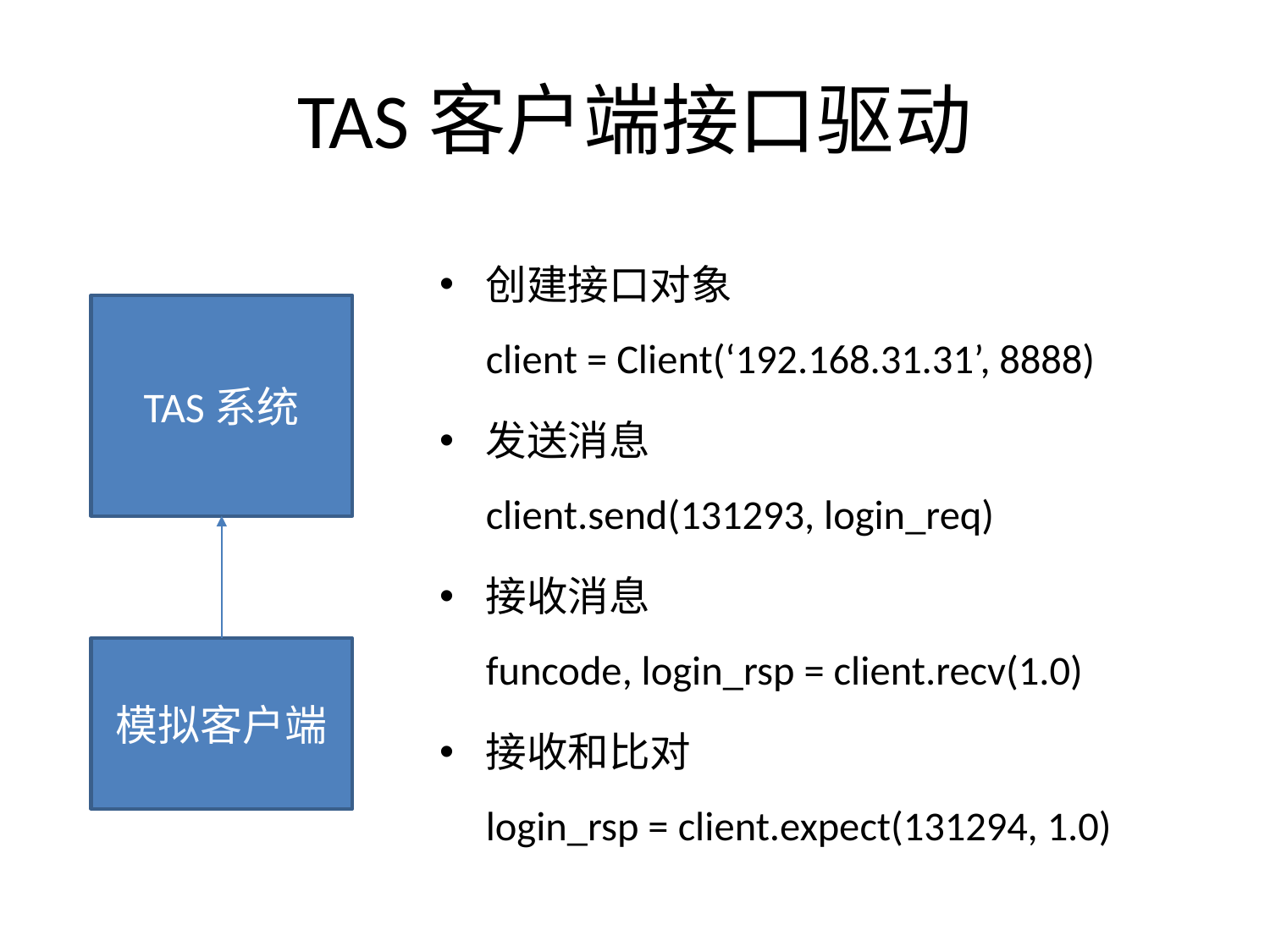

# TAS客户端接口驱动
创建接口对象
client = Client(‘192.168.31.31’, 8888)
发送消息
client.send(131293, login_req)
接收消息
funcode, login_rsp = client.recv(1.0)
接收和比对
login_rsp = client.expect(131294, 1.0)
TAS系统
模拟客户端